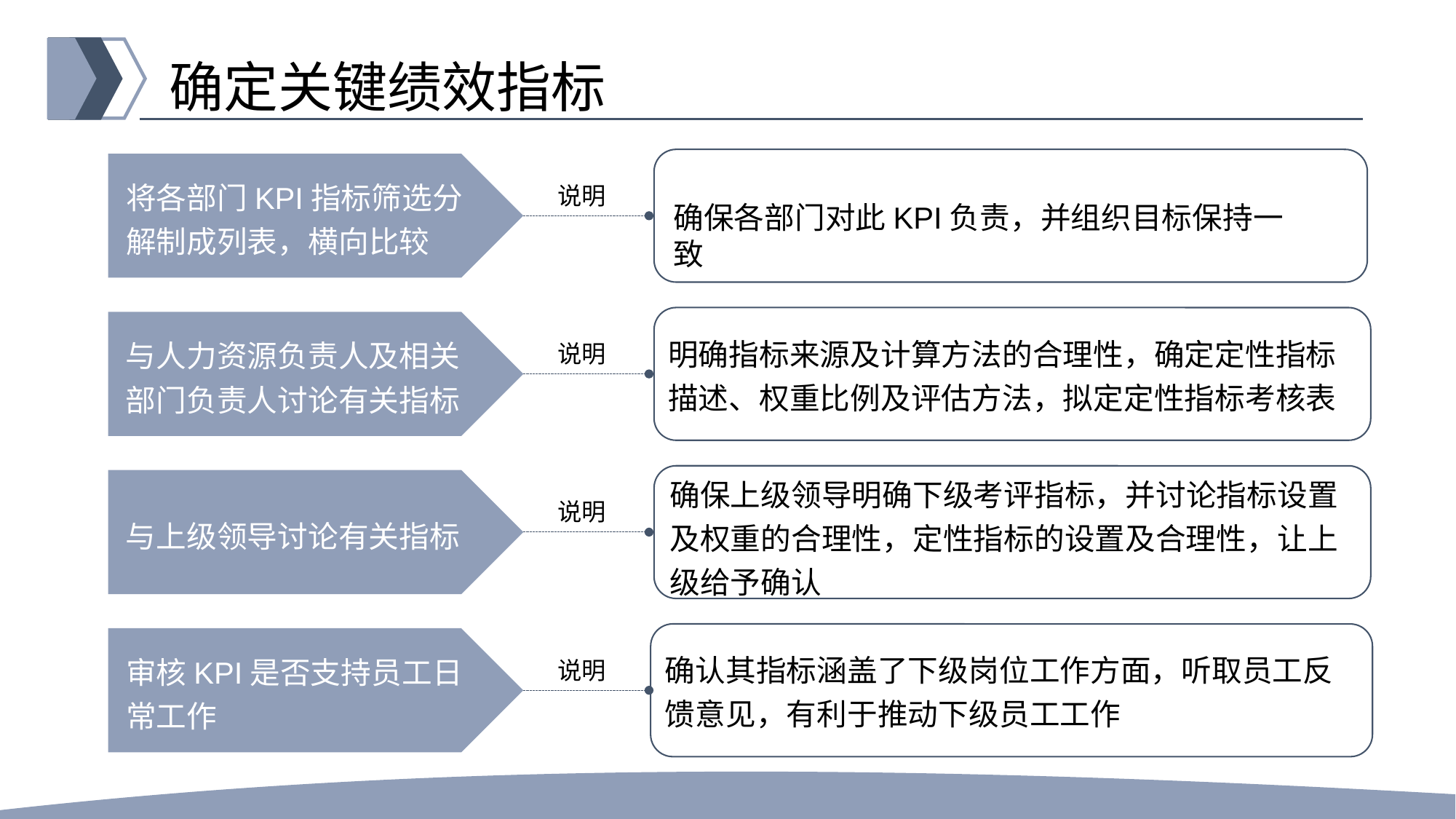

# 确定关键绩效指标

将各部门KPI指标筛选分解制成列表，横向比较
说明
确保各部门对此KPI负责，并组织目标保持一致

明确指标来源及计算方法的合理性，确定定性指标描述、权重比例及评估方法，拟定定性指标考核表
与人力资源负责人及相关部门负责人讨论有关指标
说明
确保上级领导明确下级考评指标，并讨论指标设置及权重的合理性，定性指标的设置及合理性，让上级给予确认

说明
与上级领导讨论有关指标

确认其指标涵盖了下级岗位工作方面，听取员工反馈意见，有利于推动下级员工工作
审核KPI是否支持员工日常工作
说明